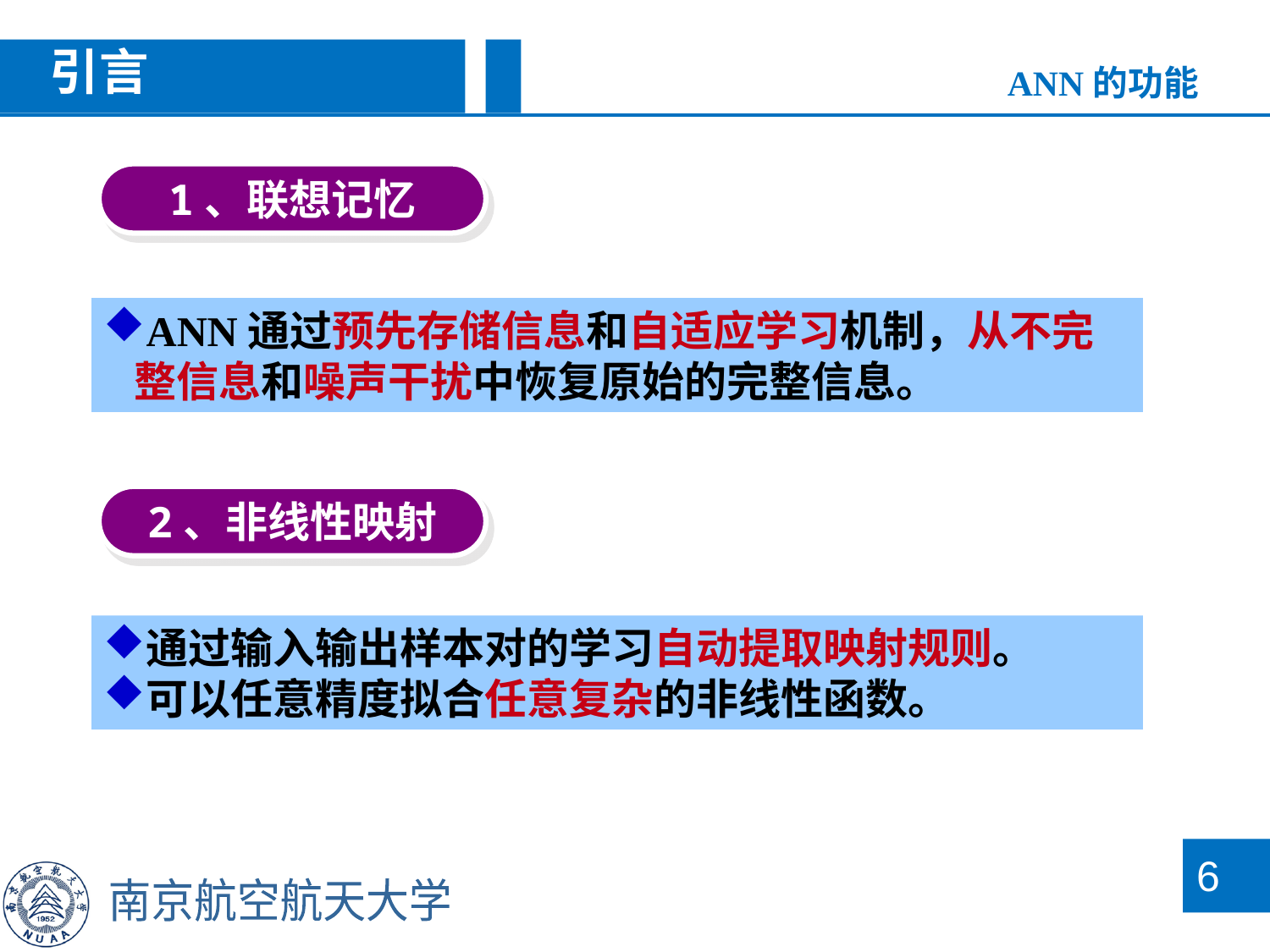

引言
ANN的功能
1、联想记忆
ANN通过预先存储信息和自适应学习机制，从不完整信息和噪声干扰中恢复原始的完整信息。
2、非线性映射
通过输入输出样本对的学习自动提取映射规则。
可以任意精度拟合任意复杂的非线性函数。